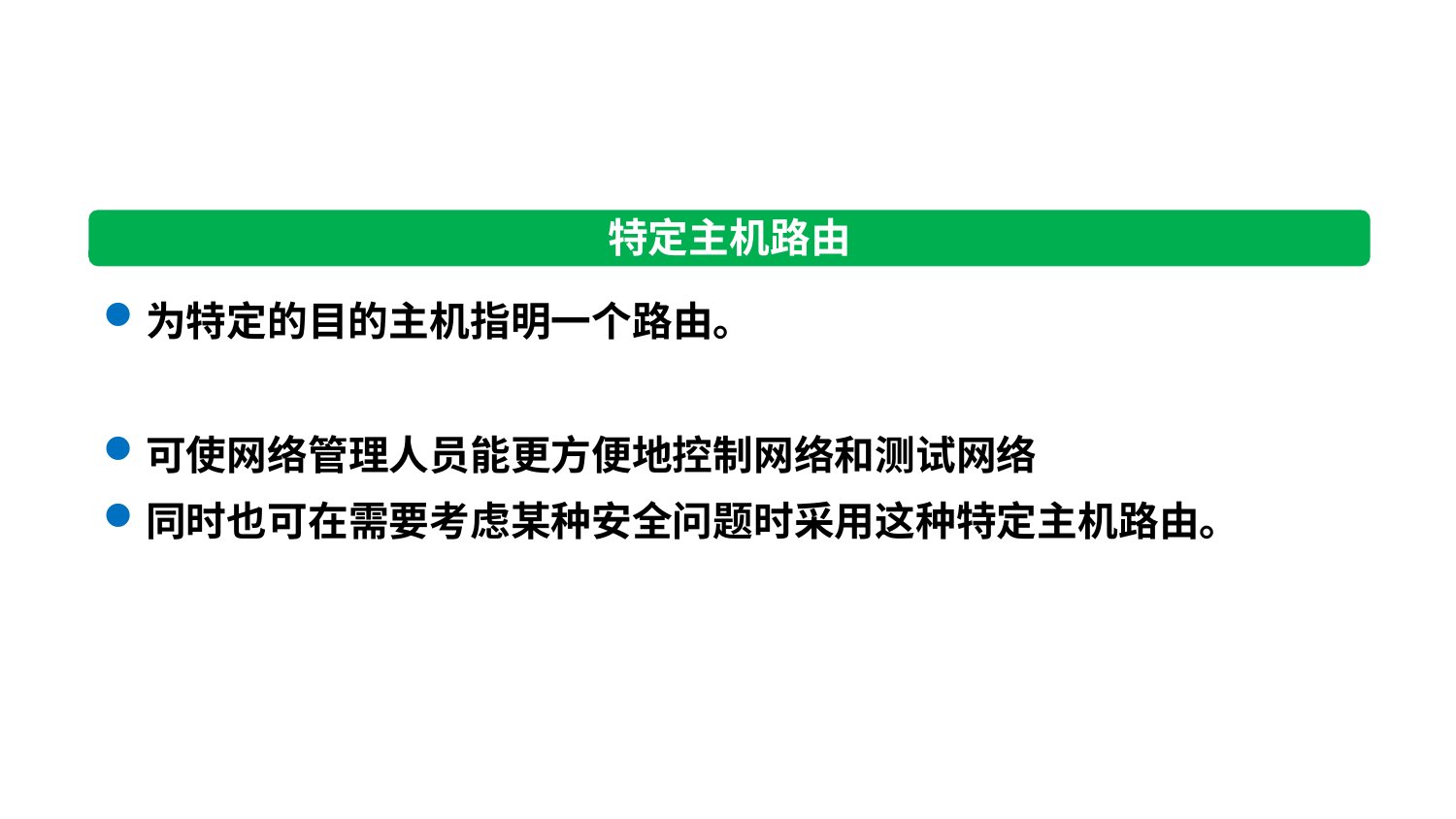

特定主机路由

为特定的目的主机指明一个路由。

可使网络管理人员能更方便地控制网络和测试网络
同时也可在需要考虑某种安全问题时采用这种特定主机路由。
85